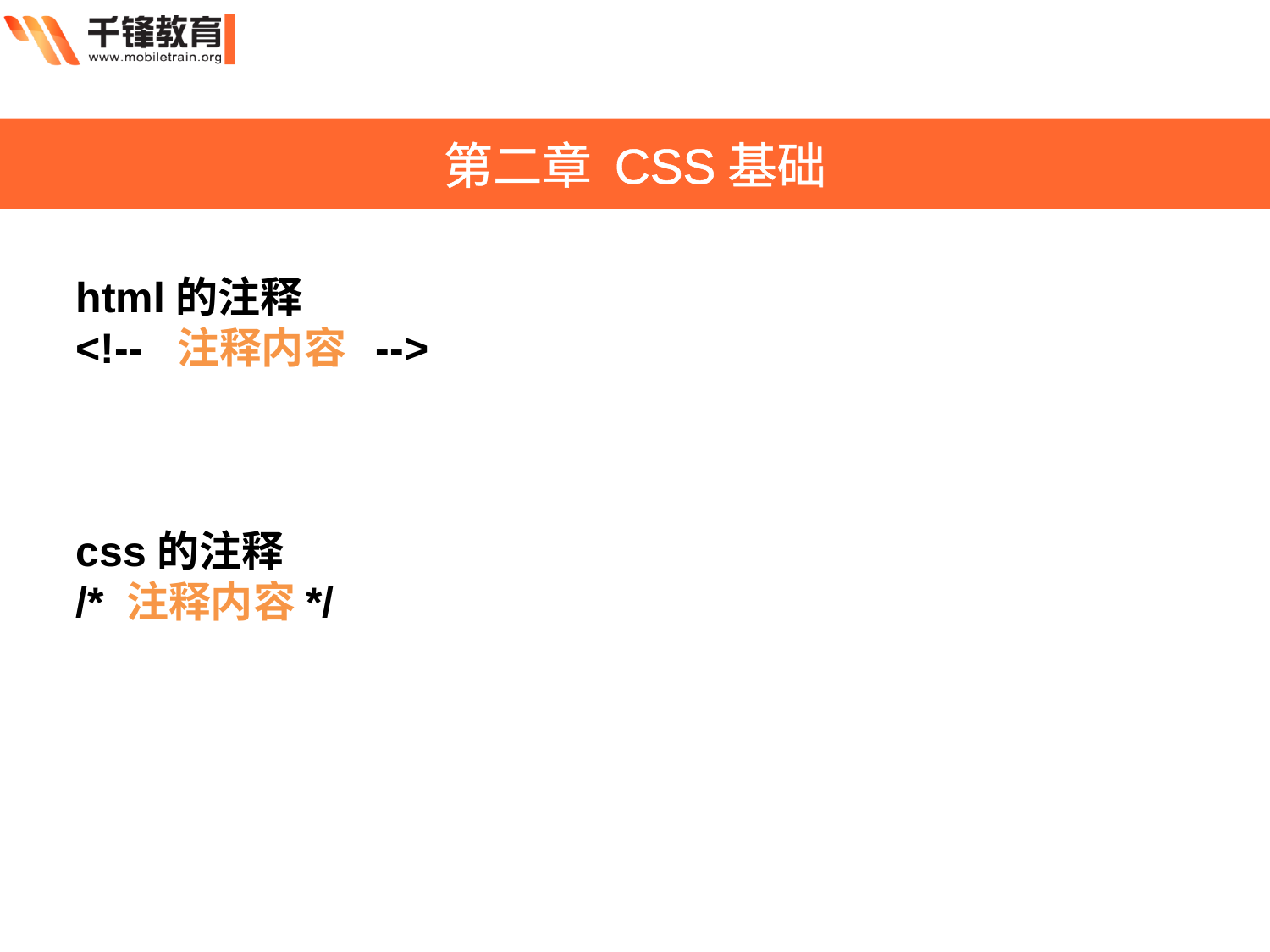

第二章 CSS基础
html的注释
<!--  注释内容  -->

css的注释
/* 注释内容*/